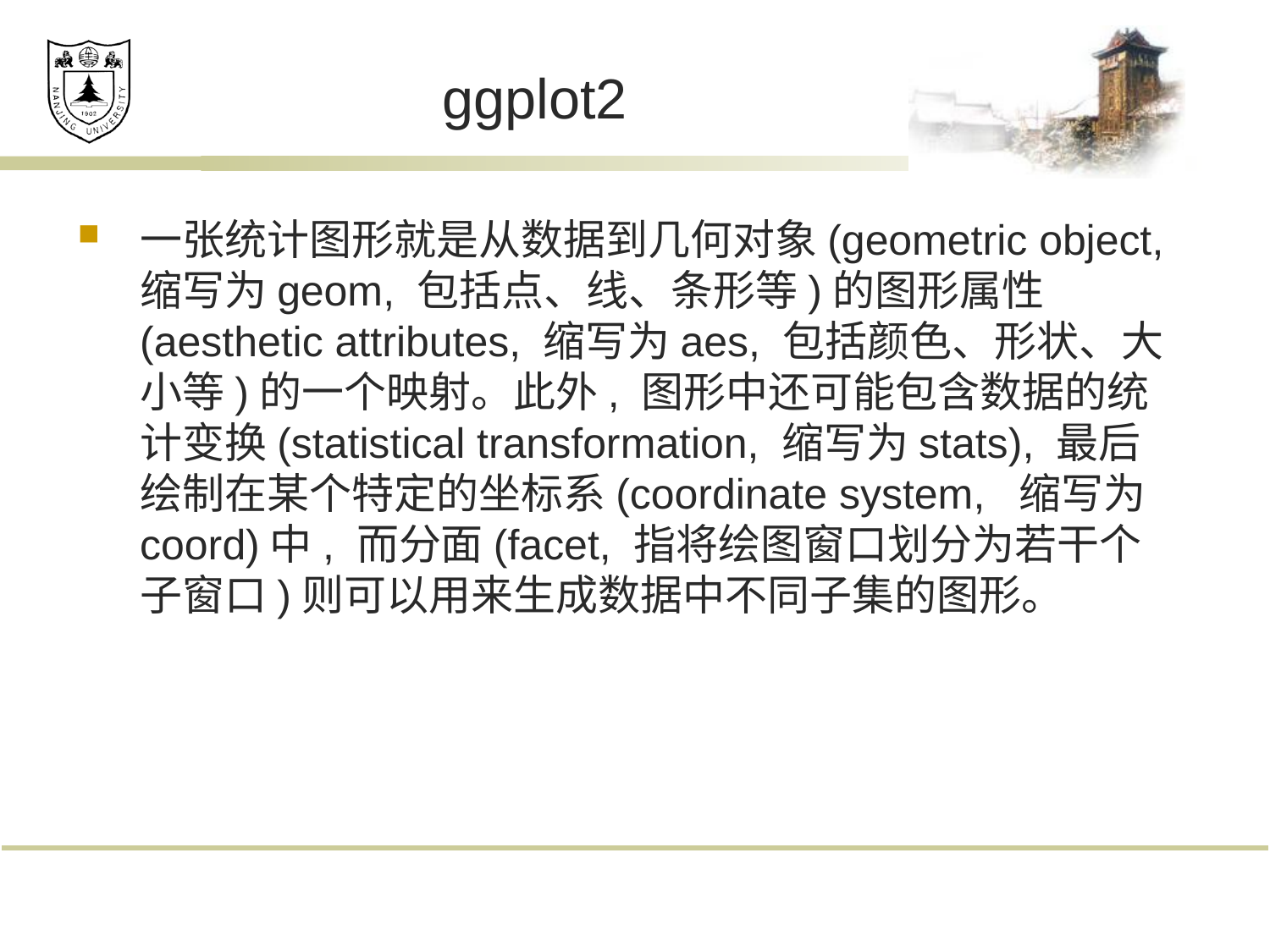

# ggplot2
一张统计图形就是从数据到几何对象(geometric object, 缩写为geom, 包括点、线、条形等)的图形属性(aesthetic attributes, 缩写为aes, 包括颜色、形状、大小等)的一个映射。此外, 图形中还可能包含数据的统计变换(statistical transformation, 缩写为stats), 最后绘制在某个特定的坐标系(coordinate system,  缩写为coord)中, 而分面(facet, 指将绘图窗口划分为若干个子窗口)则可以用来生成数据中不同子集的图形。